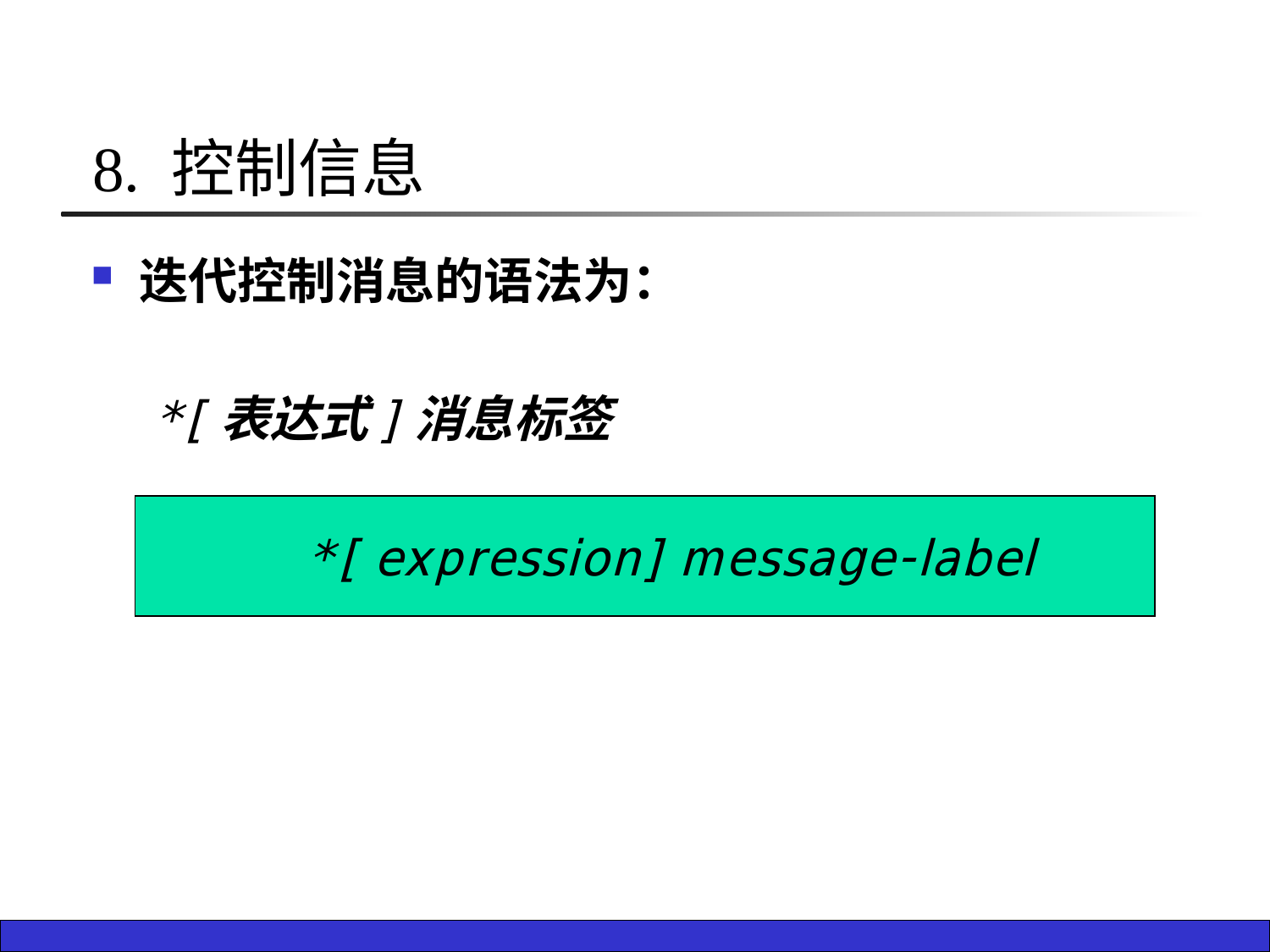

8. 控制信息
迭代控制消息的语法为：

*[表达式]消息标签

               *[ expression] message-label